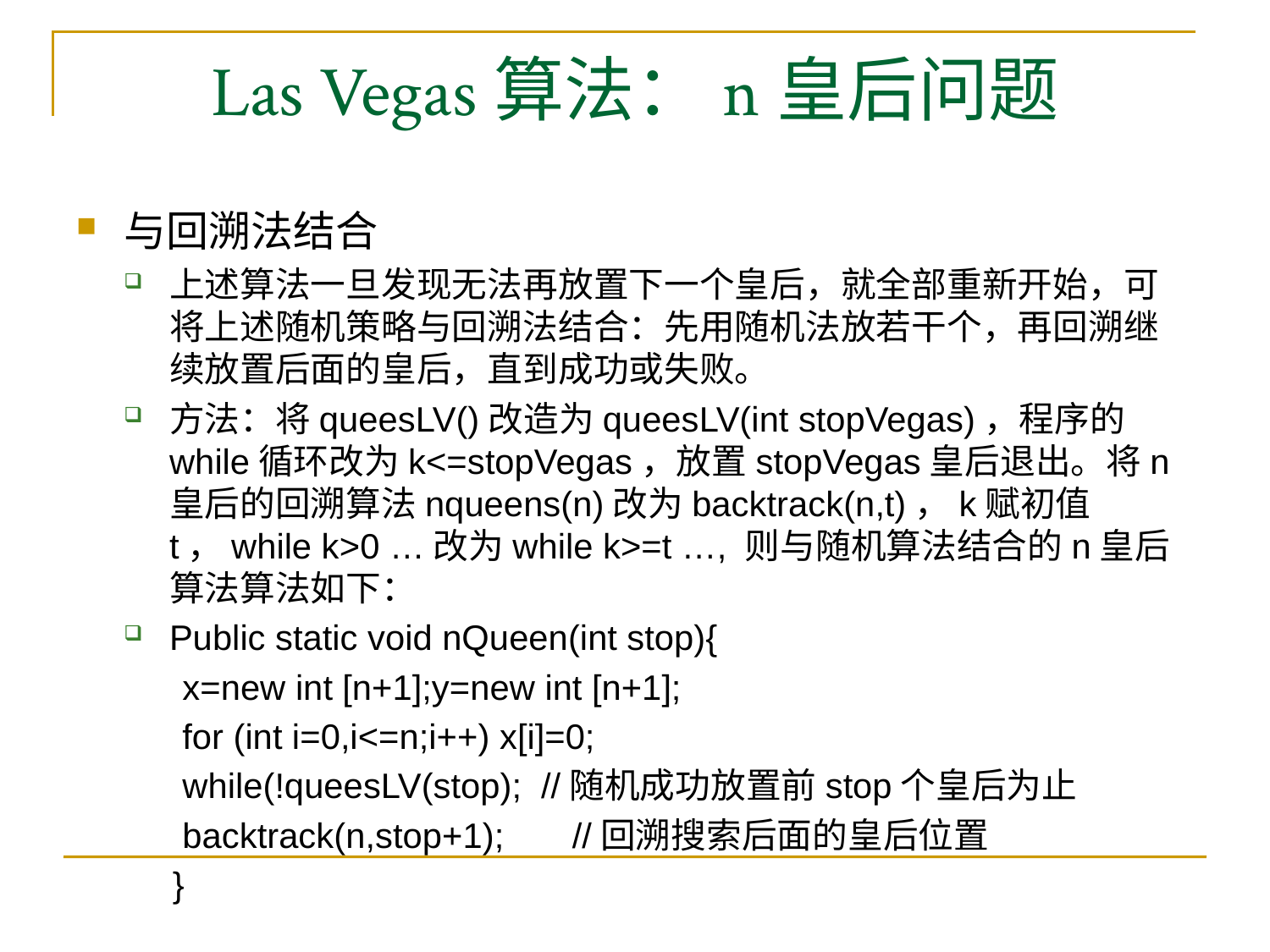

# Las Vegas算法：n皇后问题
与回溯法结合
上述算法一旦发现无法再放置下一个皇后，就全部重新开始，可将上述随机策略与回溯法结合：先用随机法放若干个，再回溯继续放置后面的皇后，直到成功或失败。
方法：将queesLV()改造为queesLV(int stopVegas)，程序的while循环改为k<=stopVegas，放置stopVegas皇后退出。将n皇后的回溯算法nqueens(n)改为backtrack(n,t)，k赋初值t，while k>0 …改为while k>=t …, 则与随机算法结合的n皇后算法算法如下：
Public static void nQueen(int stop){
      x=new int [n+1];y=new int [n+1];
      for (int i=0,i<=n;i++) x[i]=0;
      while(!queesLV(stop);  //随机成功放置前stop个皇后为止
      backtrack(n,stop+1);       //回溯搜索后面的皇后位置
     }